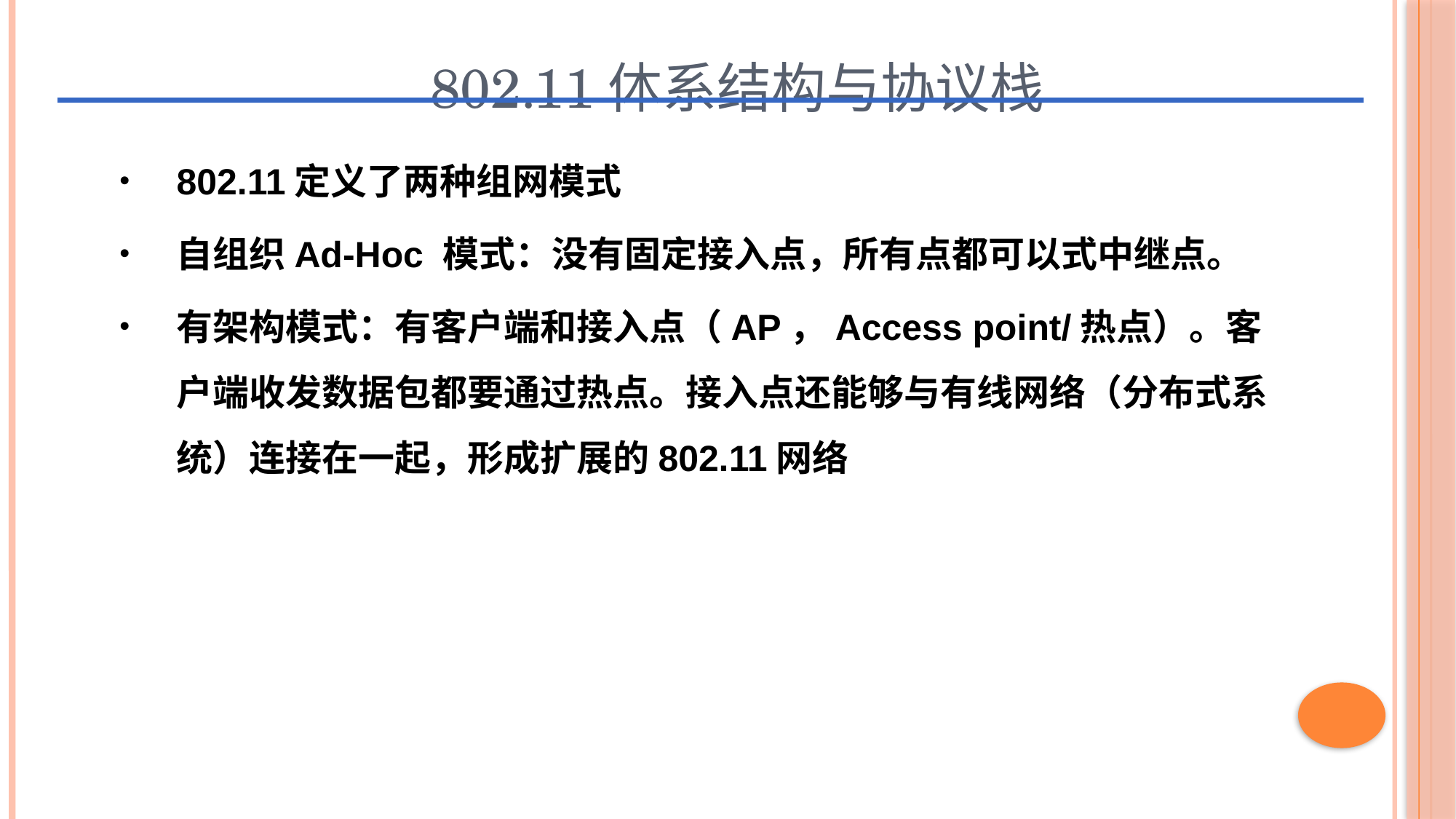

# 802.11体系结构与协议栈
802.11定义了两种组网模式
自组织Ad-Hoc 模式：没有固定接入点，所有点都可以式中继点。
有架构模式：有客户端和接入点（AP，Access point/热点）。客户端收发数据包都要通过热点。接入点还能够与有线网络（分布式系统）连接在一起，形成扩展的802.11网络